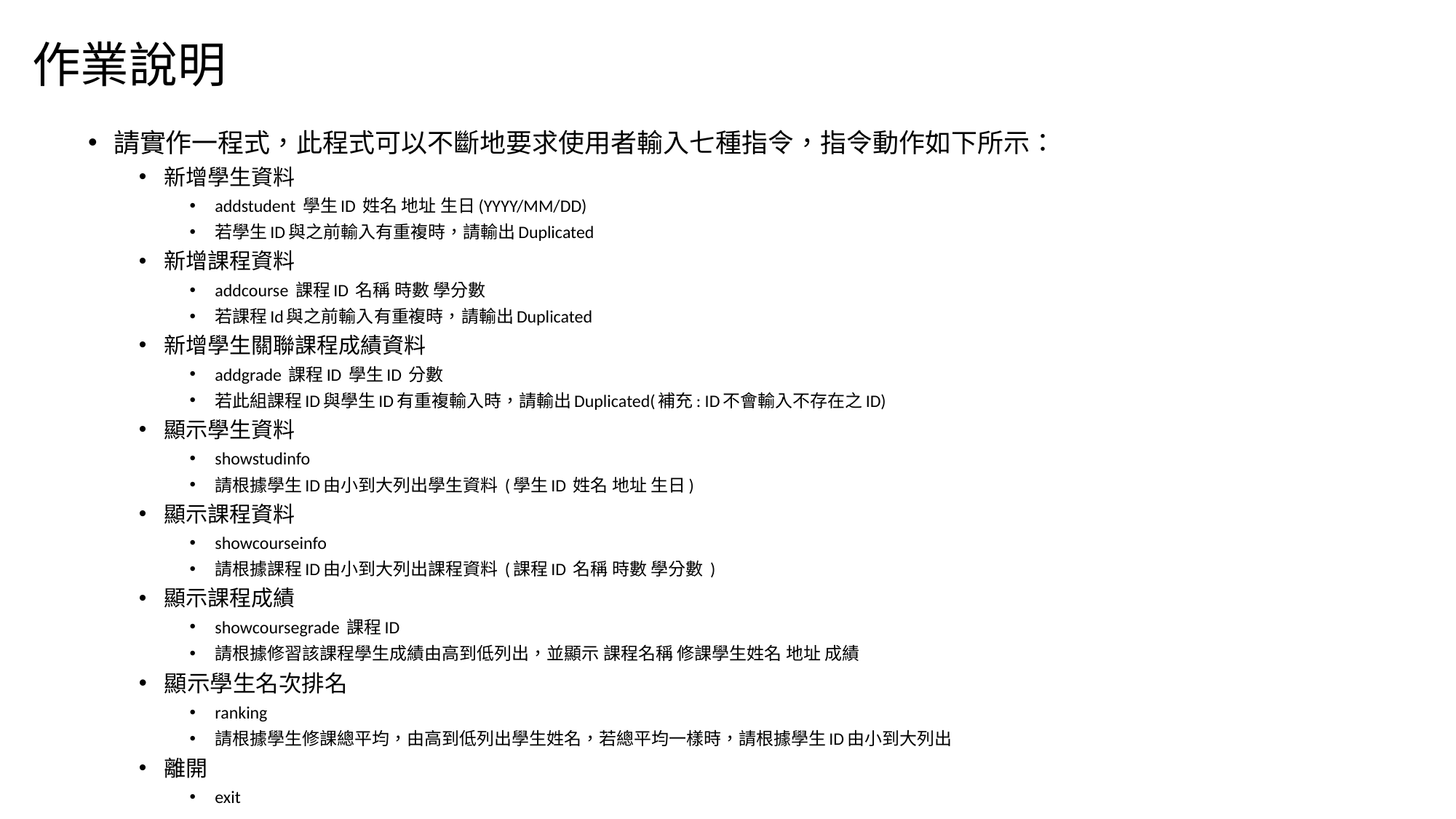

# 作業說明
請實作一程式，此程式可以不斷地要求使用者輸入七種指令，指令動作如下所示：
新增學生資料
addstudent 學生ID 姓名 地址 生日(YYYY/MM/DD)
若學生ID與之前輸入有重複時，請輸出Duplicated
新增課程資料
addcourse 課程ID 名稱 時數 學分數
若課程Id與之前輸入有重複時，請輸出Duplicated
新增學生關聯課程成績資料
addgrade 課程ID 學生ID 分數
若此組課程ID與學生ID有重複輸入時，請輸出Duplicated(補充: ID不會輸入不存在之ID)
顯示學生資料
showstudinfo
請根據學生ID由小到大列出學生資料 (學生ID 姓名 地址 生日)
顯示課程資料
showcourseinfo
請根據課程ID由小到大列出課程資料 (課程ID 名稱 時數 學分數 )
顯示課程成績
showcoursegrade 課程ID
請根據修習該課程學生成績由高到低列出，並顯示 課程名稱 修課學生姓名 地址 成績
顯示學生名次排名
ranking
請根據學生修課總平均，由高到低列出學生姓名，若總平均一樣時，請根據學生ID由小到大列出
離開
exit